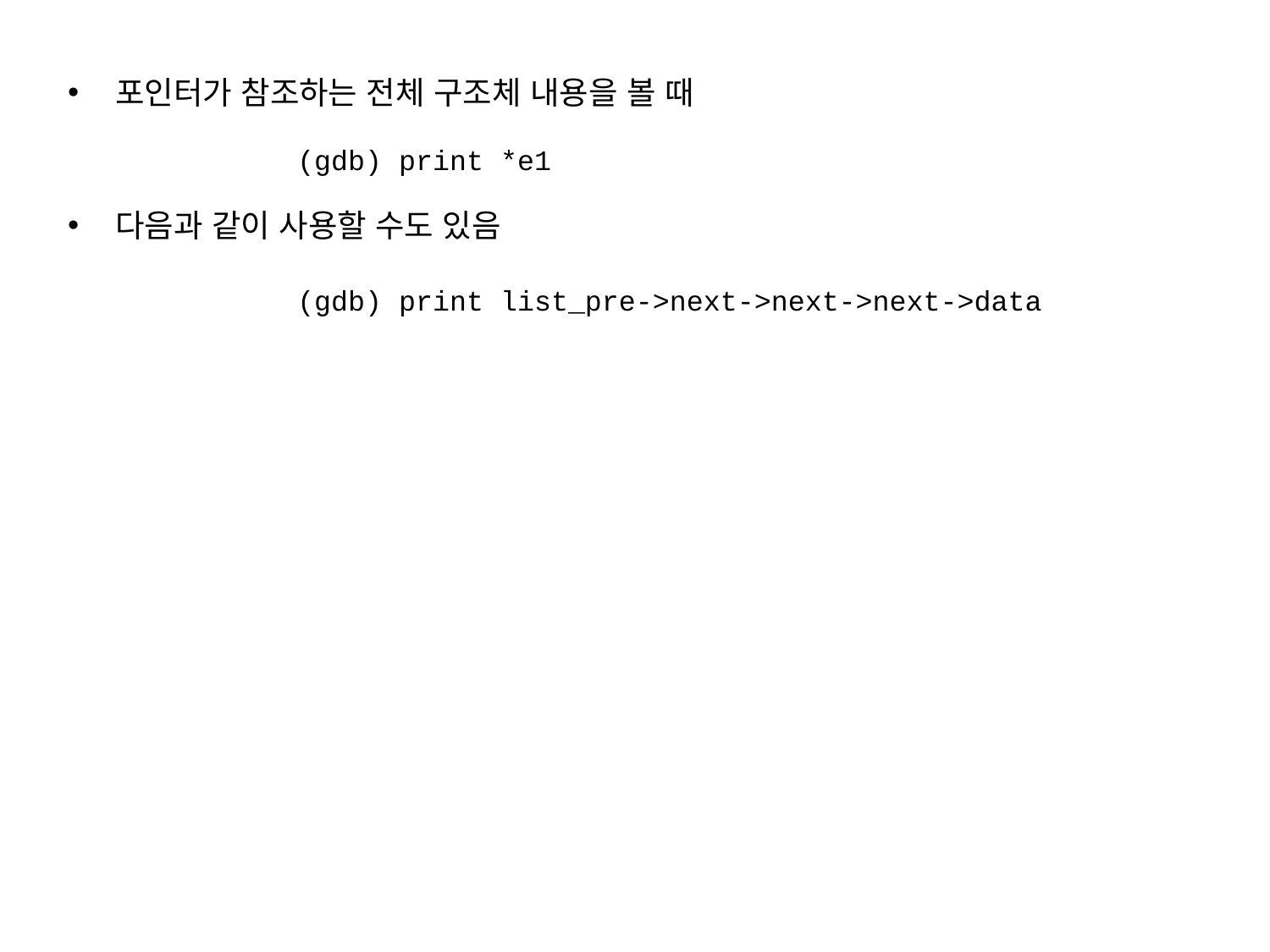

포인터가 참조하는 전체 구조체 내용을 볼 때

다음과 같이 사용할 수도 있음
(gdb) print *e1
(gdb) print list_pre->next->next->next->data